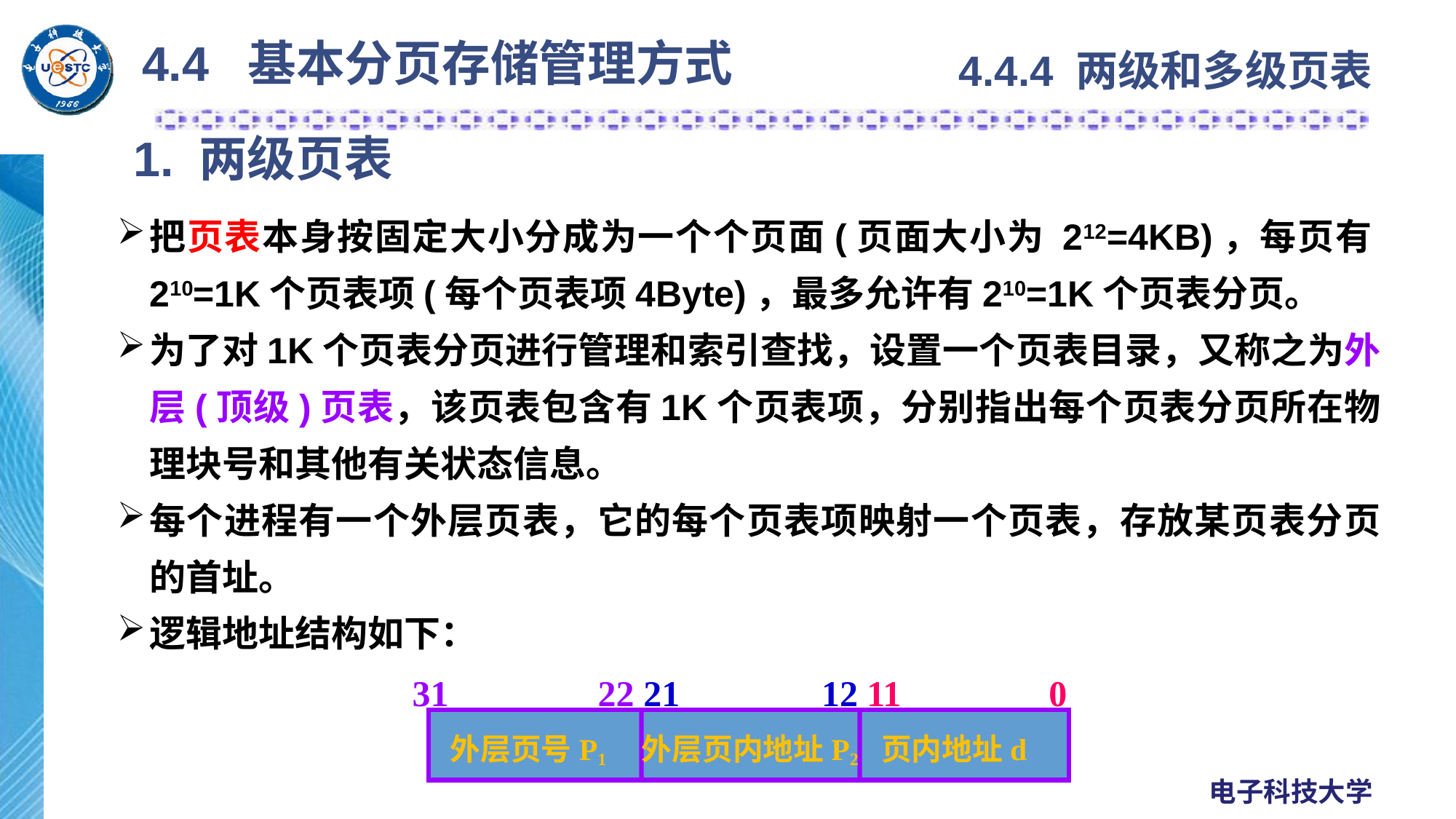

4.4  基本分页存储管理方式
4.4.4 两级和多级页表
1. 两级页表
把页表本身按固定大小分成为一个个页面(页面大小为 212=4KB)，每页有210=1K个页表项(每个页表项4Byte)，最多允许有210=1K个页表分页。
为了对1K个页表分页进行管理和索引查找，设置一个页表目录，又称之为外层(顶级)页表，该页表包含有1K个页表项，分别指出每个页表分页所在物理块号和其他有关状态信息。
每个进程有一个外层页表，它的每个页表项映射一个页表，存放某页表分页的首址。
逻辑地址结构如下：
31
22
21
12
11
0

外层页号P1
外层页内地址P2
页内地址d